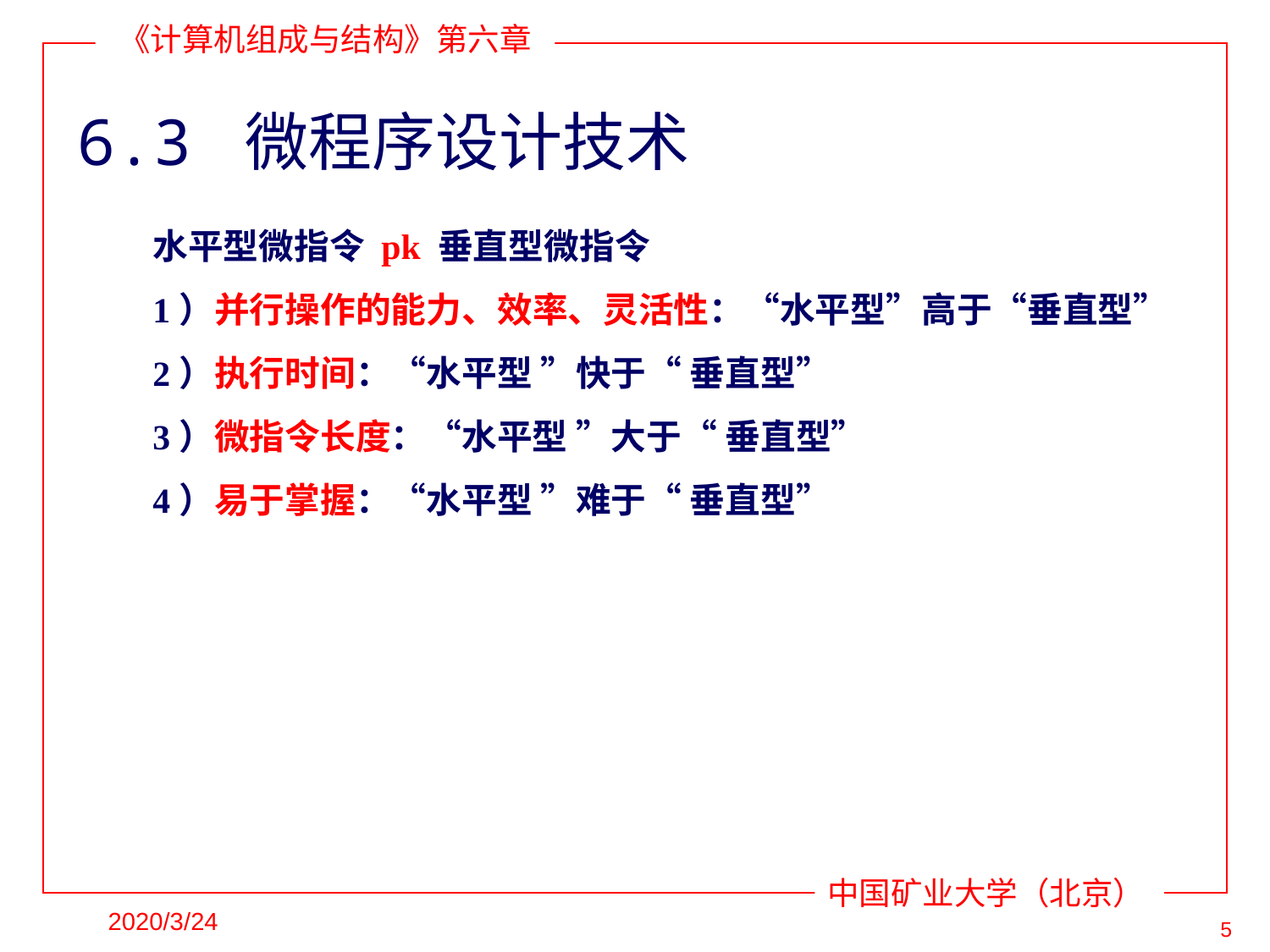

# 6.3 微程序设计技术
水平型微指令 pk 垂直型微指令
1）并行操作的能力、效率、灵活性：“水平型”高于“垂直型”
2）执行时间：“水平型 ”快于“ 垂直型”
3）微指令长度：“水平型 ”大于“ 垂直型”
4）易于掌握：“水平型 ”难于“ 垂直型”

2020/3/24